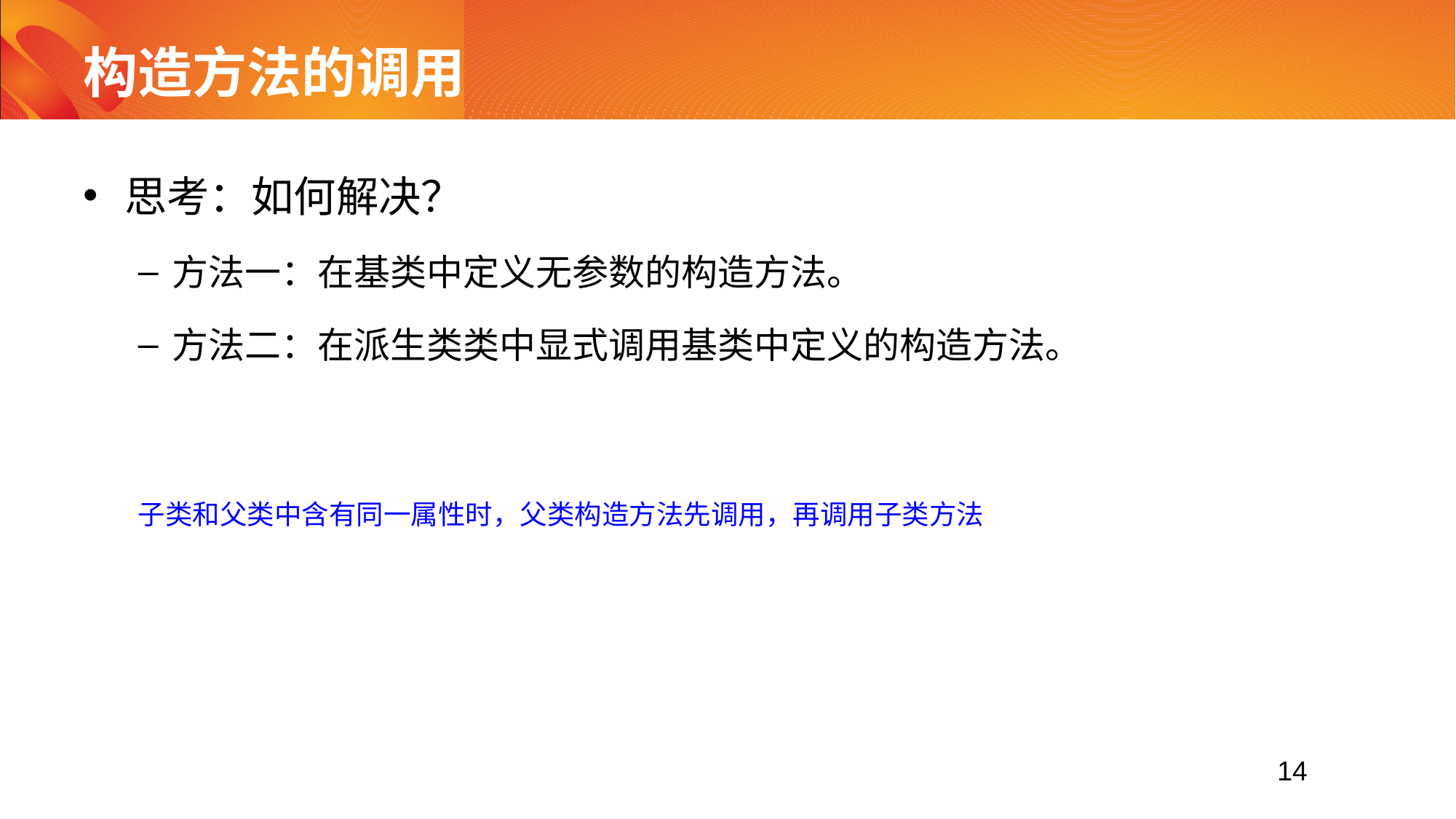

# 构造方法的调用
思考：如何解决？
方法一：在基类中定义无参数的构造方法。
方法二：在派生类类中显式调用基类中定义的构造方法。

子类和父类中含有同一属性时，父类构造方法先调用，再调用子类方法